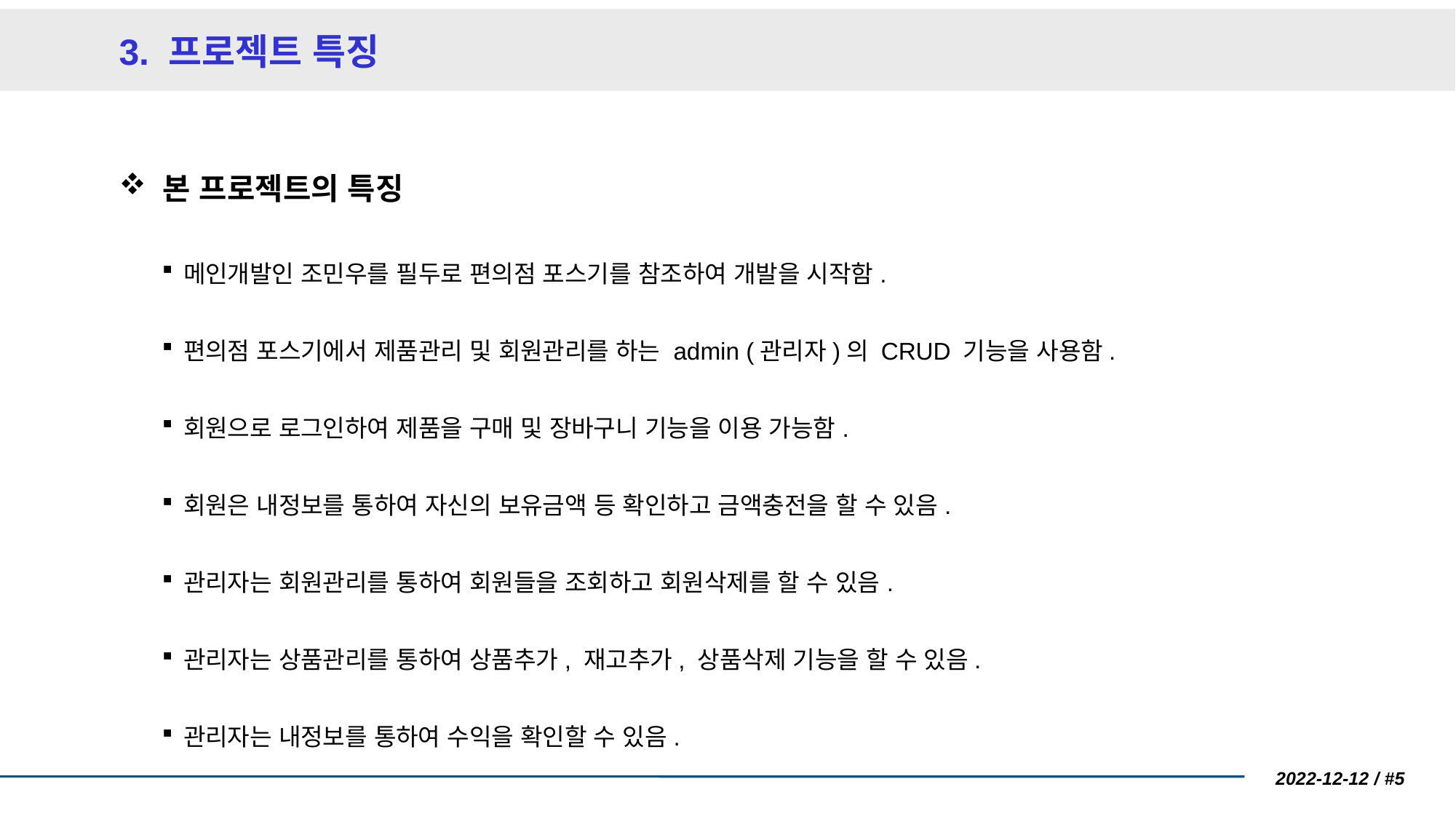

# 3. 프로젝트 특징
 본 프로젝트의 특징
메인개발인 조민우를 필두로 편의점 포스기를 참조하여 개발을 시작함.
편의점 포스기에서 제품관리 및 회원관리를 하는 admin (관리자)의 CRUD 기능을 사용함.
회원으로 로그인하여 제품을 구매 및 장바구니 기능을 이용 가능함.
회원은 내정보를 통하여 자신의 보유금액 등 확인하고 금액충전을 할 수 있음.
관리자는 회원관리를 통하여 회원들을 조회하고 회원삭제를 할 수 있음.
관리자는 상품관리를 통하여 상품추가, 재고추가, 상품삭제 기능을 할 수 있음.
관리자는 내정보를 통하여 수익을 확인할 수 있음.